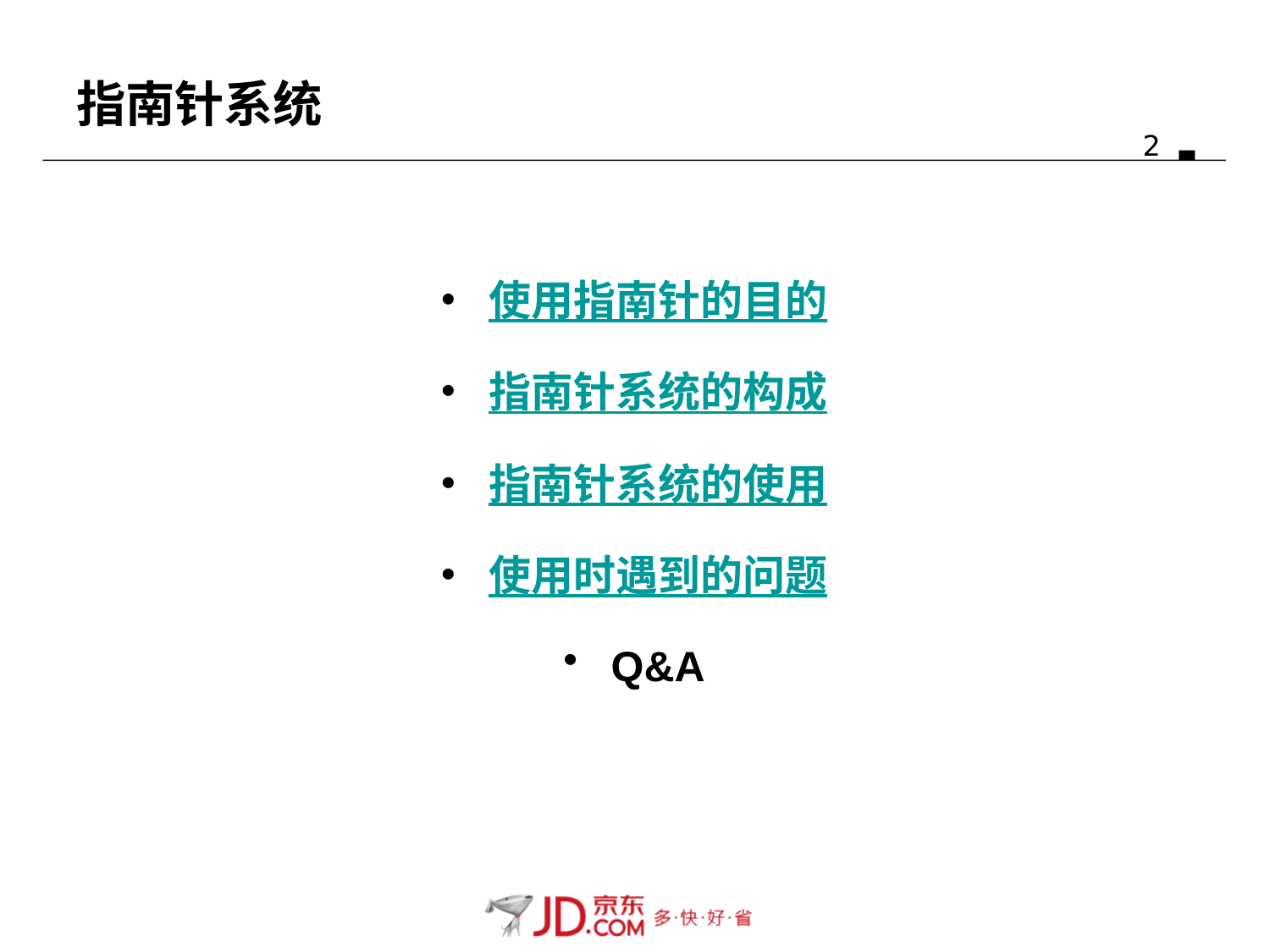

# 指南针系统

使用指南针的目的
指南针系统的构成
指南针系统的使用
使用时遇到的问题
Q&A